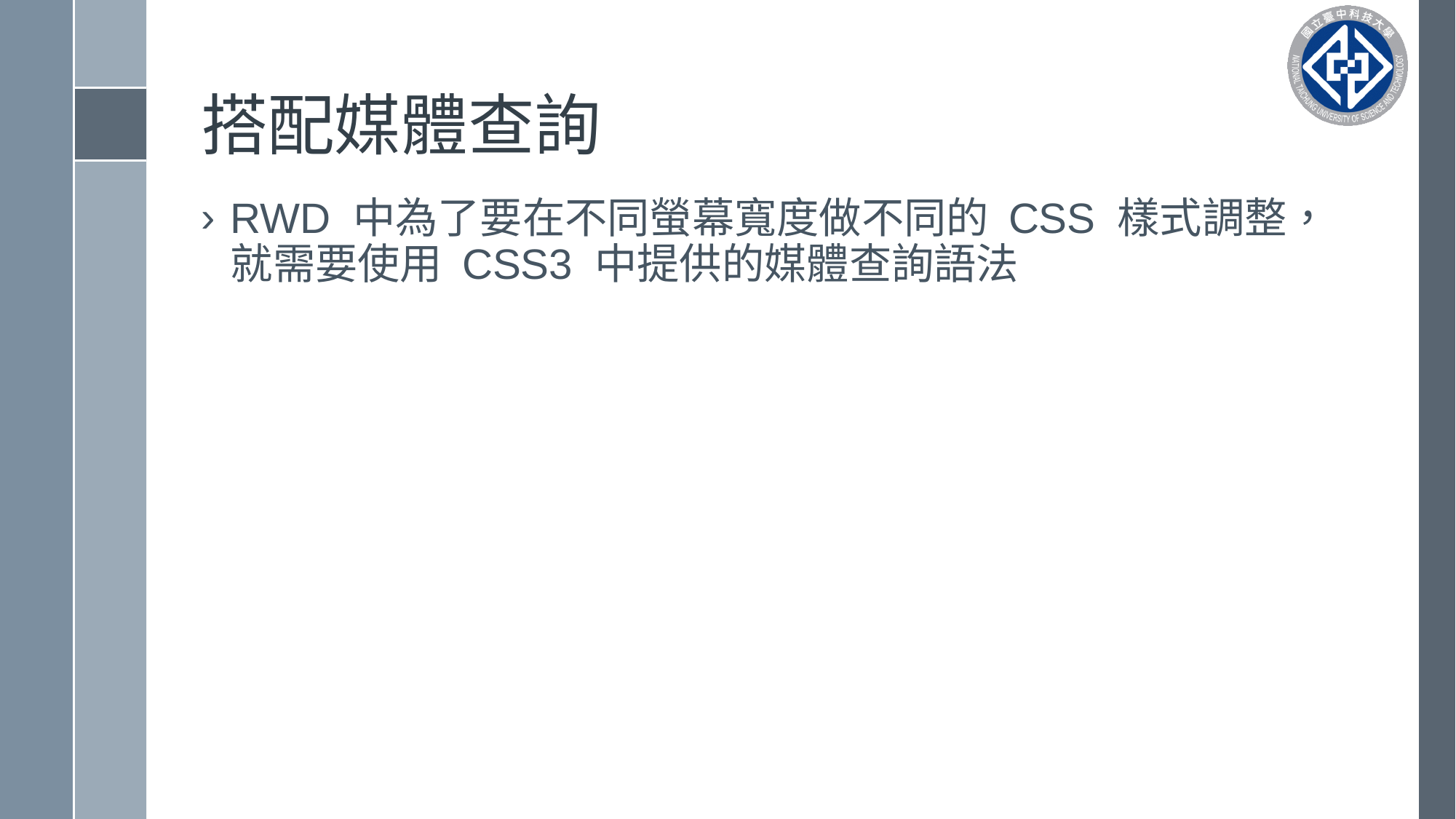

# 搭配媒體查詢
RWD 中為了要在不同螢幕寬度做不同的 CSS 樣式調整，就需要使用 CSS3 中提供的媒體查詢語法